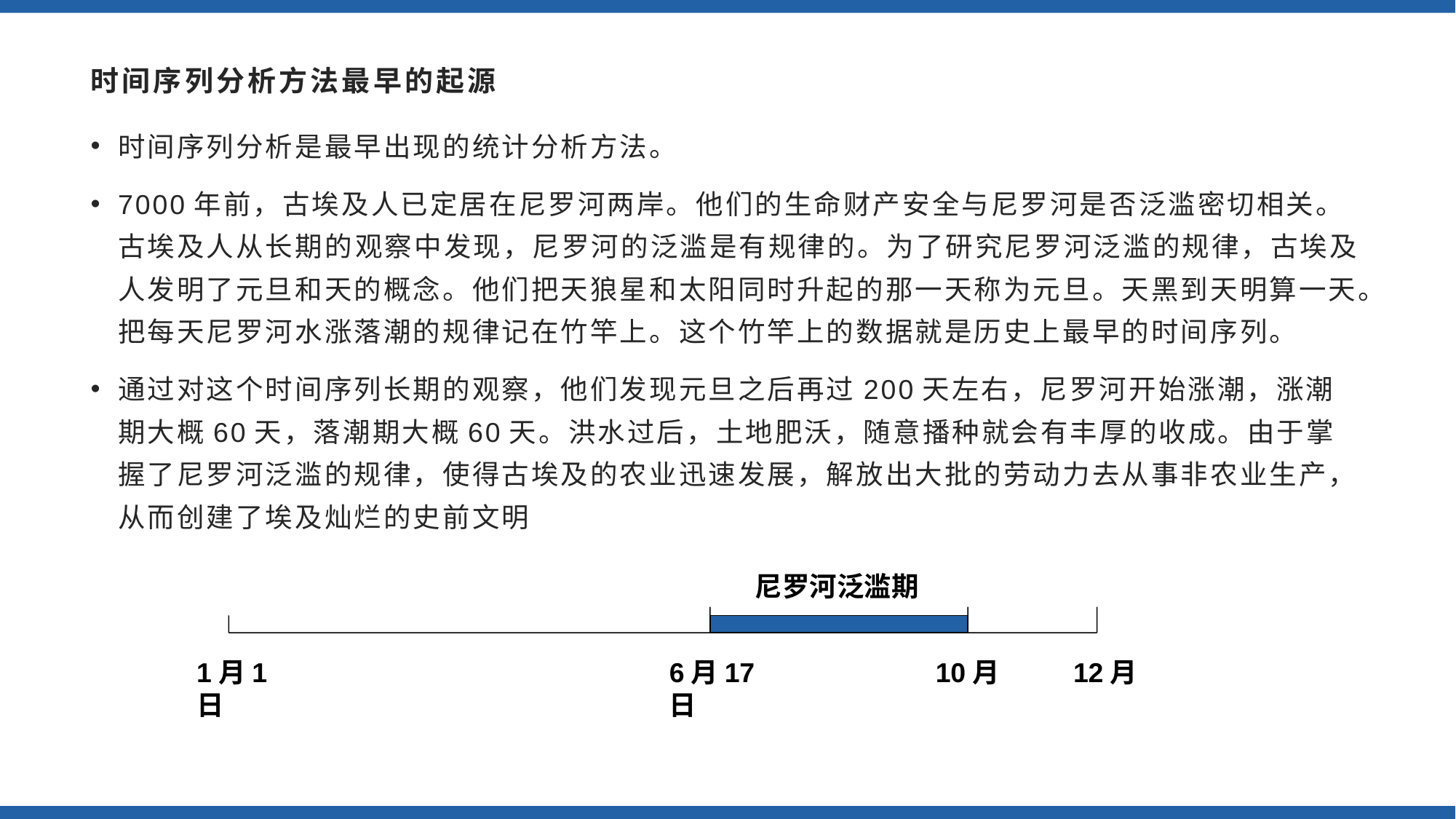

# 时间序列分析方法最早的起源
时间序列分析是最早出现的统计分析方法。
7000年前，古埃及人已定居在尼罗河两岸。他们的生命财产安全与尼罗河是否泛滥密切相关。古埃及人从长期的观察中发现，尼罗河的泛滥是有规律的。为了研究尼罗河泛滥的规律，古埃及人发明了元旦和天的概念。他们把天狼星和太阳同时升起的那一天称为元旦。天黑到天明算一天。把每天尼罗河水涨落潮的规律记在竹竿上。这个竹竿上的数据就是历史上最早的时间序列。
通过对这个时间序列长期的观察，他们发现元旦之后再过200天左右，尼罗河开始涨潮，涨潮期大概60天，落潮期大概60天。洪水过后，土地肥沃，随意播种就会有丰厚的收成。由于掌握了尼罗河泛滥的规律，使得古埃及的农业迅速发展，解放出大批的劳动力去从事非农业生产，从而创建了埃及灿烂的史前文明
尼罗河泛滥期

1月1日
6月17日
10月
12月